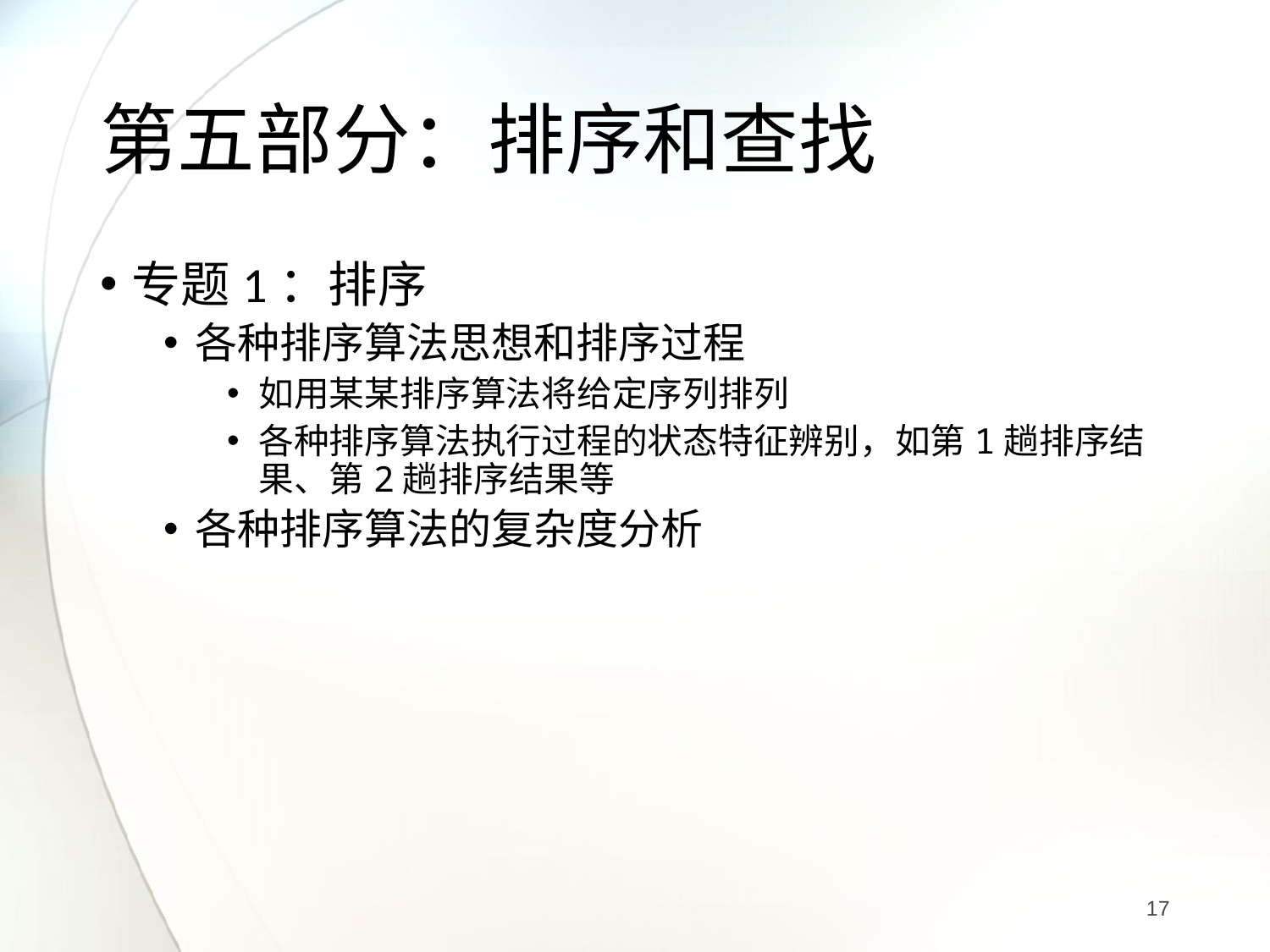

# 第五部分：排序和查找
专题1：排序
各种排序算法思想和排序过程
如用某某排序算法将给定序列排列
各种排序算法执行过程的状态特征辨别，如第1趟排序结果、第2趟排序结果等
各种排序算法的复杂度分析
17